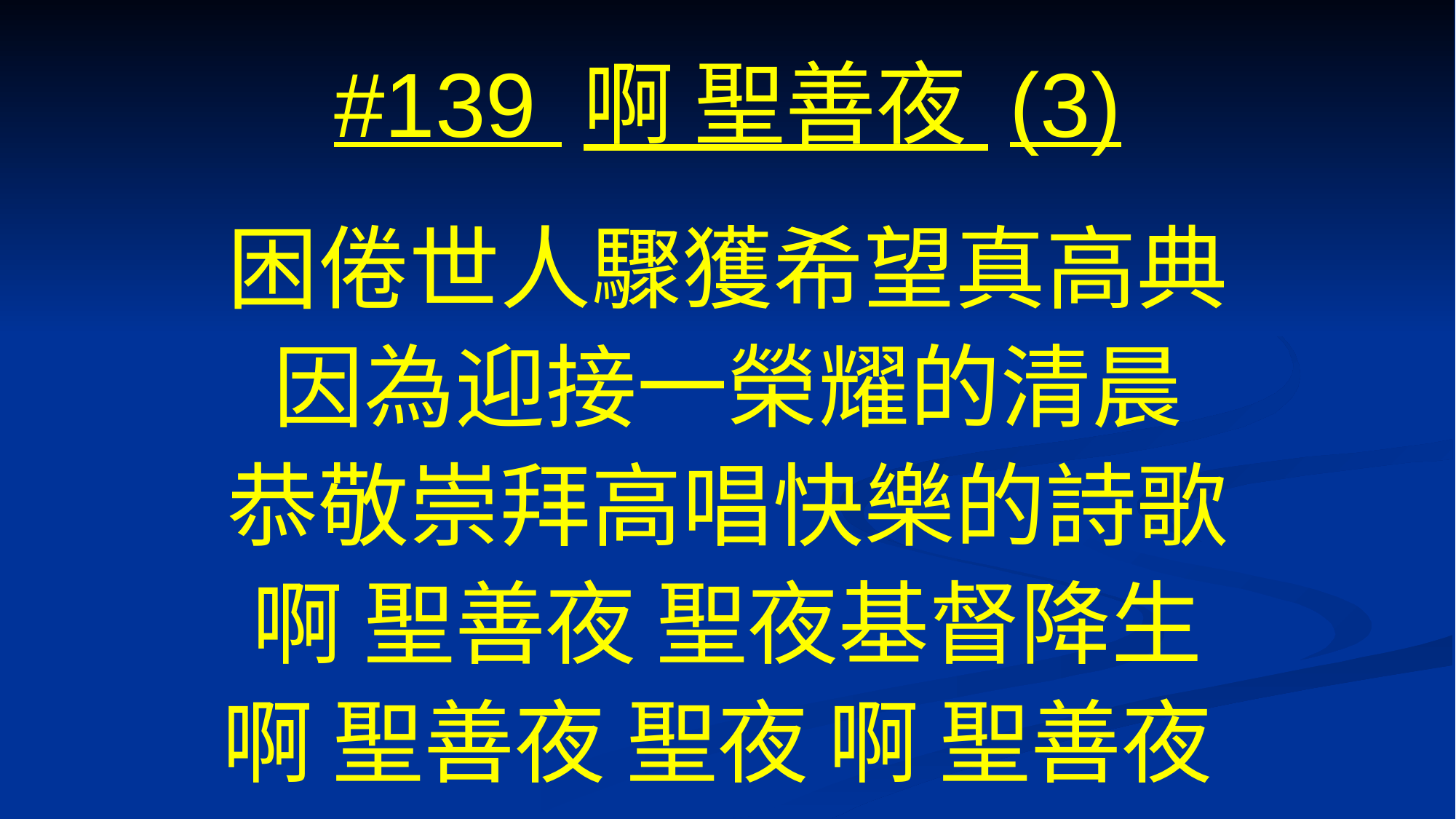

# #139 啊 聖善夜 (3)
困倦世人驟獲希望真高典
因為迎接一榮耀的清晨
恭敬崇拜高唱快樂的詩歌
啊 聖善夜 聖夜基督降生
啊 聖善夜 聖夜 啊 聖善夜